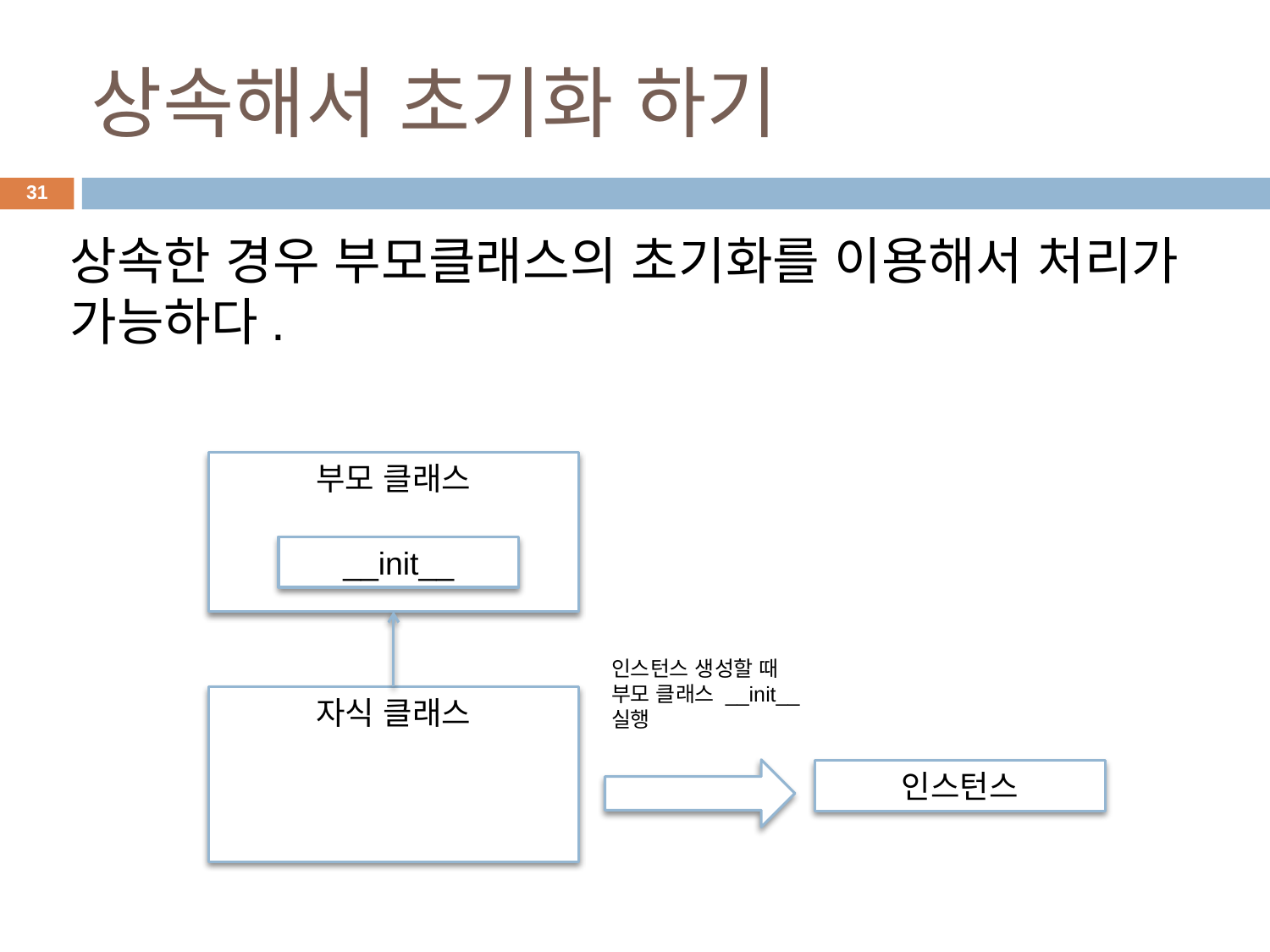

# 상속해서 초기화 하기
31
상속한 경우 부모클래스의 초기화를 이용해서 처리가 가능하다.
부모 클래스
__init__
인스턴스 생성할 때 부모 클래스 __init__ 실행
자식 클래스

인스턴스